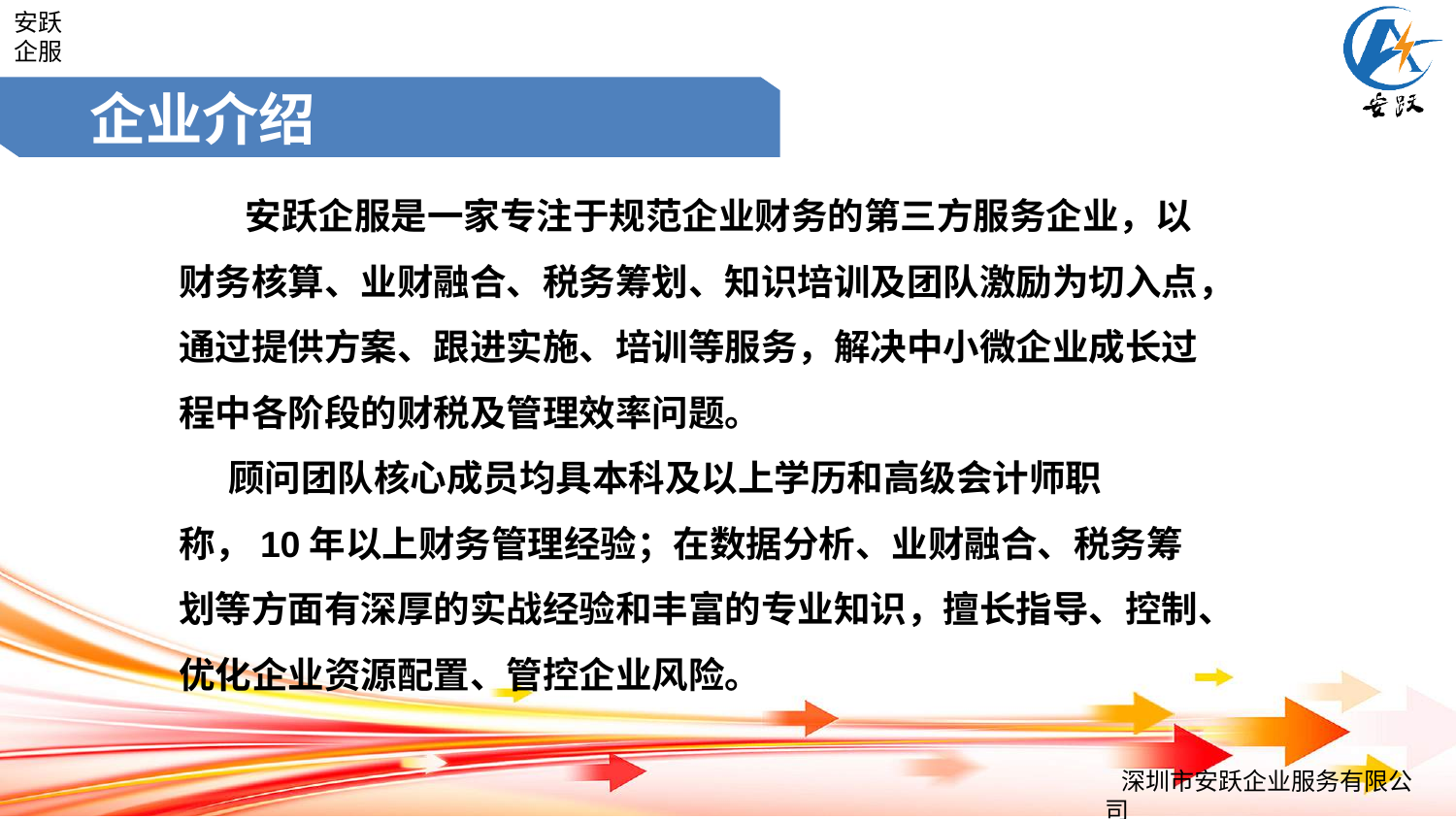

# 企业介绍
       安跃企服是一家专注于规范企业财务的第三方服务企业，以财务核算、业财融合、税务筹划、知识培训及团队激励为切入点，通过提供方案、跟进实施、培训等服务，解决中小微企业成长过程中各阶段的财税及管理效率问题。
      顾问团队核心成员均具本科及以上学历和高级会计师职称，10年以上财务管理经验；在数据分析、业财融合、税务筹划等方面有深厚的实战经验和丰富的专业知识，擅长指导、控制、优化企业资源配置、管控企业风险。